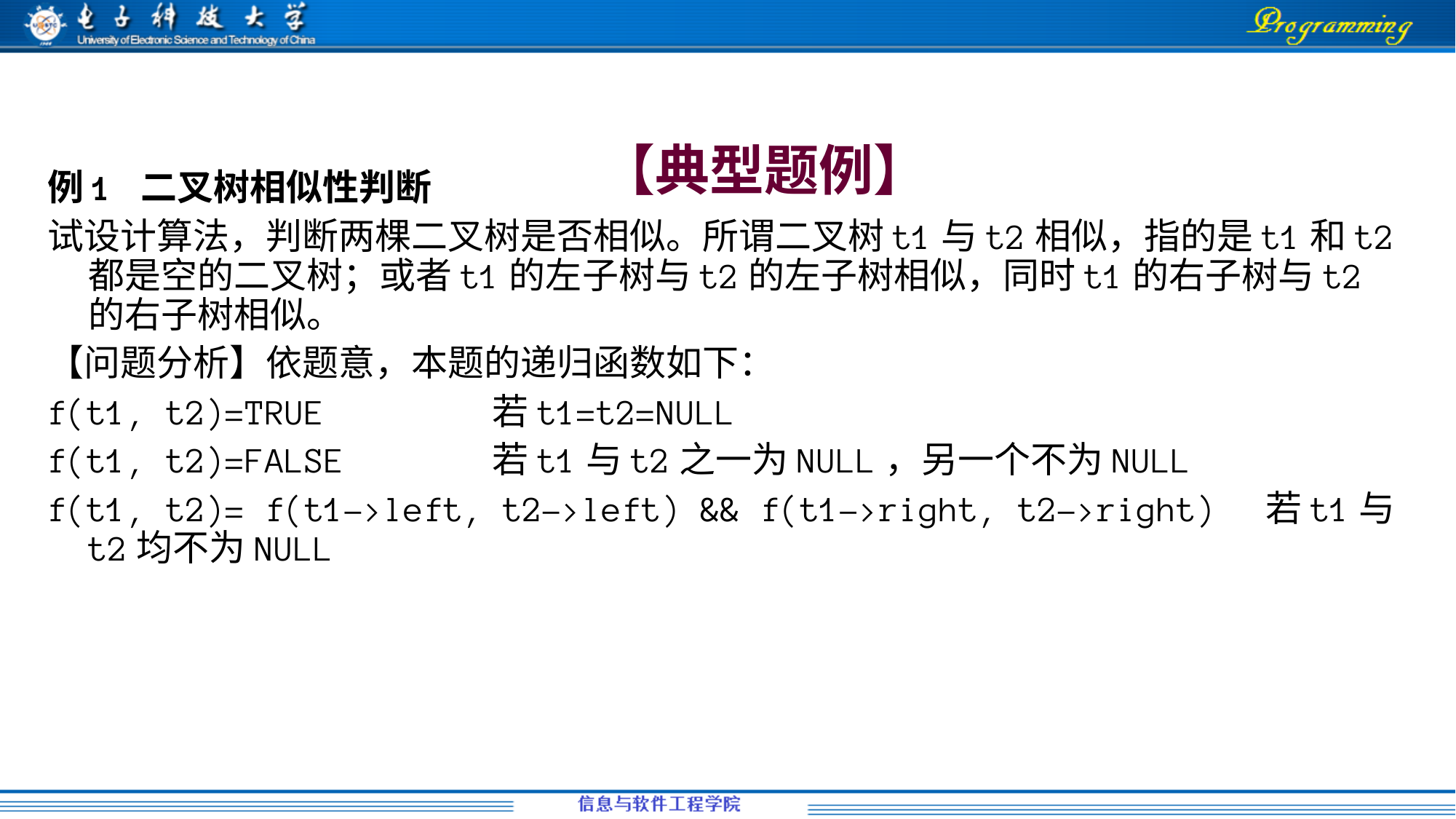

# 【典型题例】
例1 二叉树相似性判断
试设计算法，判断两棵二叉树是否相似。所谓二叉树t1与t2相似，指的是t1和t2都是空的二叉树；或者t1的左子树与t2的左子树相似，同时t1的右子树与t2的右子树相似。
【问题分析】依题意，本题的递归函数如下：
f(t1, t2)=TRUE        若t1=t2=NULL
f(t1, t2)=FALSE       若t1与t2之一为NULL，另一个不为NULL
f(t1, t2)= f(t1->left, t2->left) && f(t1->right, t2->right)  若t1与t2均不为NULL